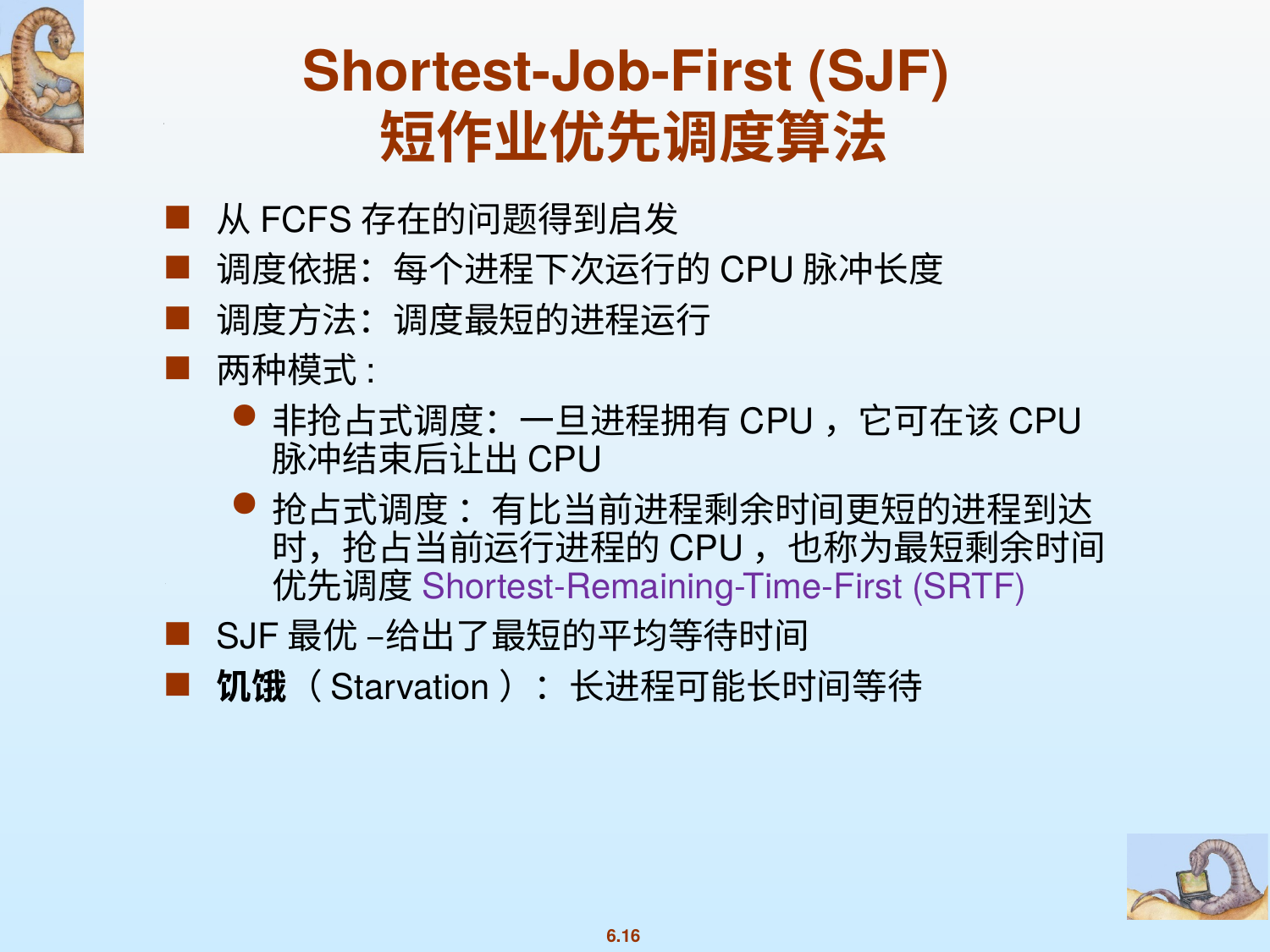

Shortest-Job-First (SJF)
短作业优先调度算法
从FCFS存在的问题得到启发
调度依据：每个进程下次运行的CPU脉冲长度
调度方法：调度最短的进程运行
两种模式:
非抢占式调度：一旦进程拥有CPU，它可在该CPU 脉冲结束后让出CPU
抢占式调度 ：有比当前进程剩余时间更短的进程到达时，抢占当前运行进程的CPU，也称为最短剩余时间优先调度Shortest-Remaining-Time-First (SRTF)
SJF最优 –给出了最短的平均等待时间
饥饿（Starvation）：长进程可能长时间等待